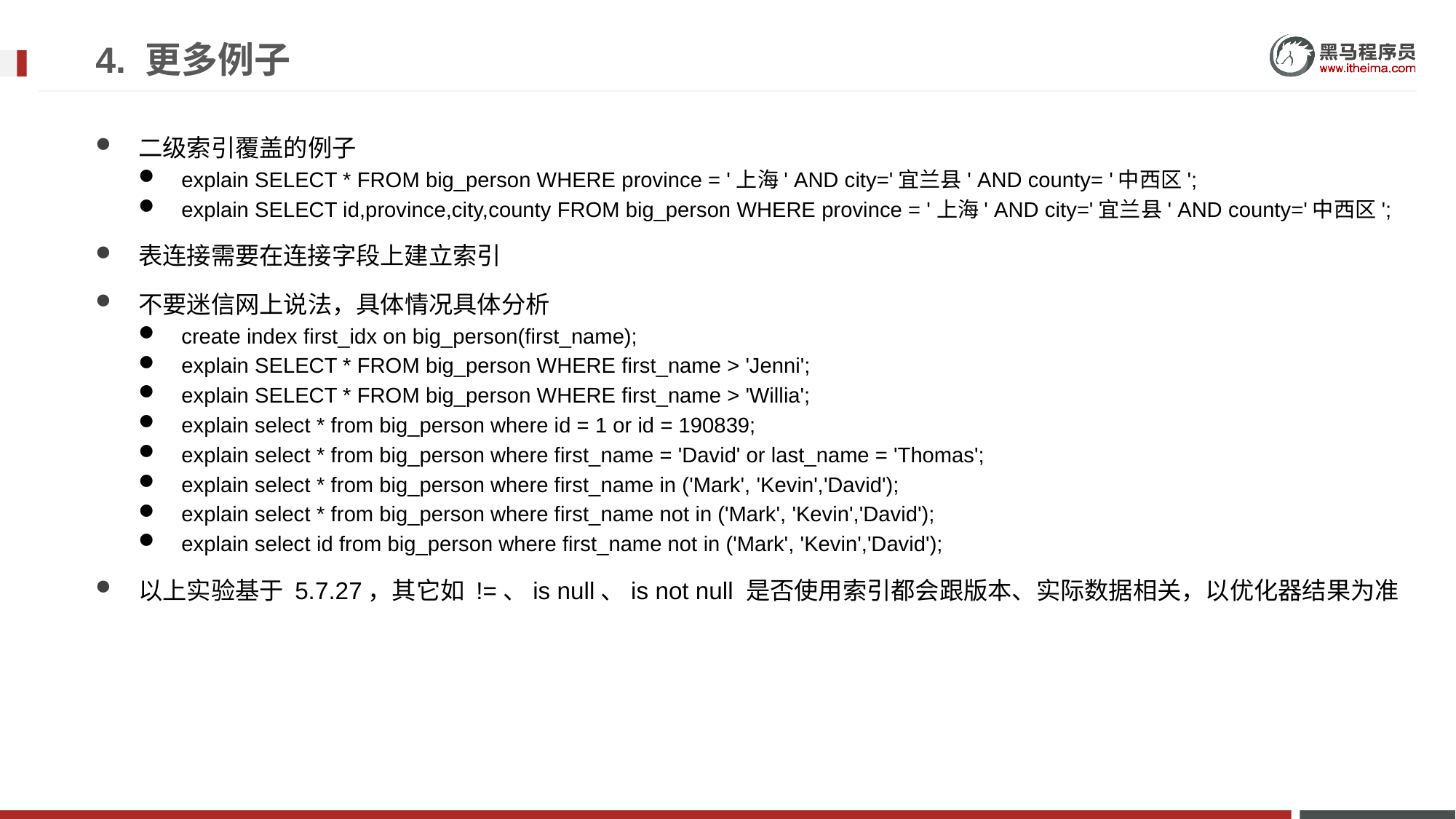

# 4. 更多例子
二级索引覆盖的例子
explain SELECT * FROM big_person WHERE province = '上海' AND city='宜兰县' AND county= '中西区';
explain SELECT id,province,city,county FROM big_person WHERE province = '上海' AND city='宜兰县' AND county='中西区';
表连接需要在连接字段上建立索引
不要迷信网上说法，具体情况具体分析
create index first_idx on big_person(first_name);
explain SELECT * FROM big_person WHERE first_name > 'Jenni';
explain SELECT * FROM big_person WHERE first_name > 'Willia';
explain select * from big_person where id = 1 or id = 190839;
explain select * from big_person where first_name = 'David' or last_name = 'Thomas';
explain select * from big_person where first_name in ('Mark', 'Kevin','David');
explain select * from big_person where first_name not in ('Mark', 'Kevin','David');
explain select id from big_person where first_name not in ('Mark', 'Kevin','David');
以上实验基于 5.7.27，其它如 !=、is null、is not null 是否使用索引都会跟版本、实际数据相关，以优化器结果为准